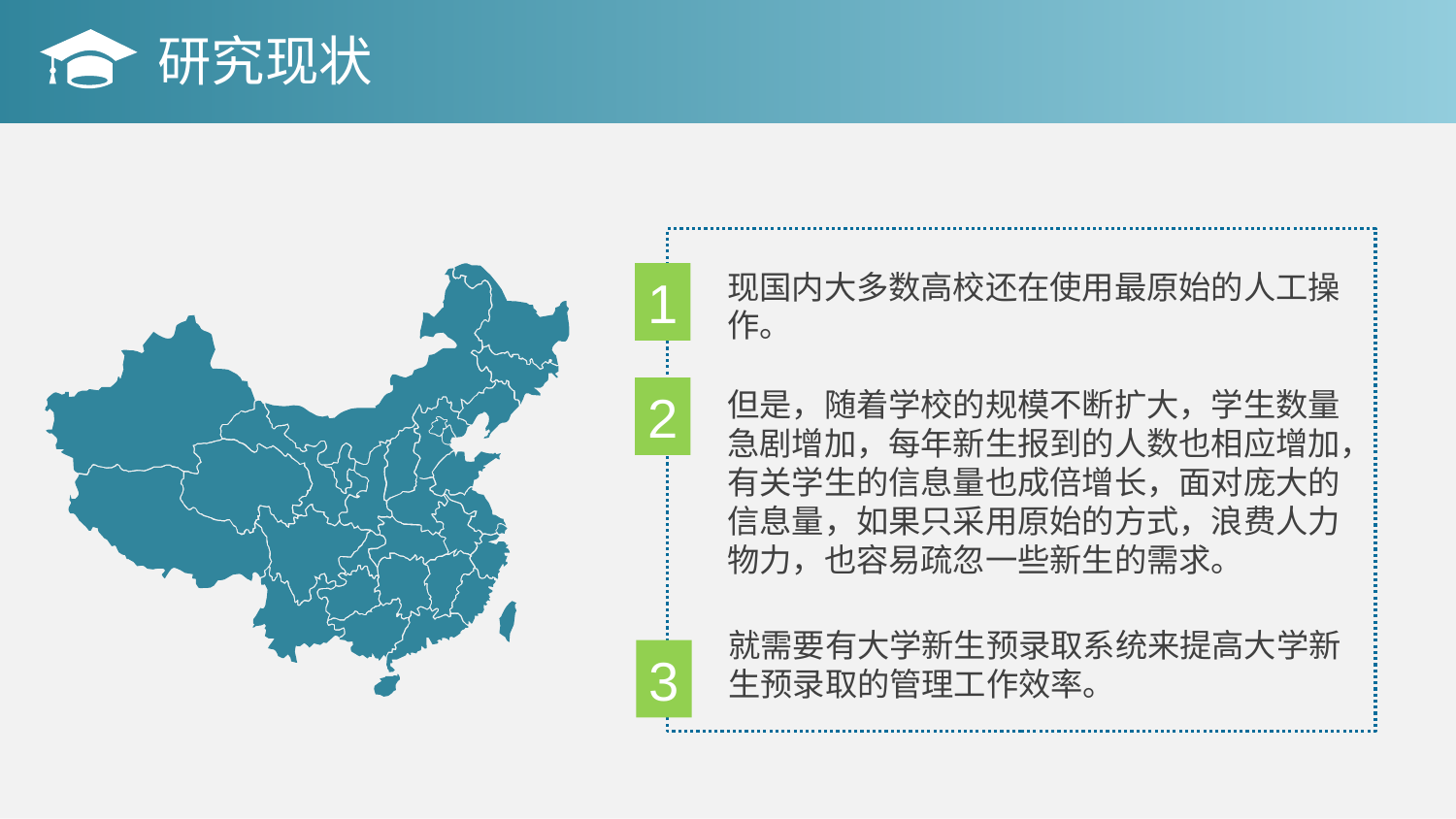

研究现状

现国内大多数高校还在使用最原始的人工操作。
1

但是，随着学校的规模不断扩大，学生数量急剧增加，每年新生报到的人数也相应增加，有关学生的信息量也成倍增长，面对庞大的信息量，如果只采用原始的方式，浪费人力物力，也容易疏忽一些新生的需求。
2
就需要有大学新生预录取系统来提高大学新生预录取的管理工作效率。
3